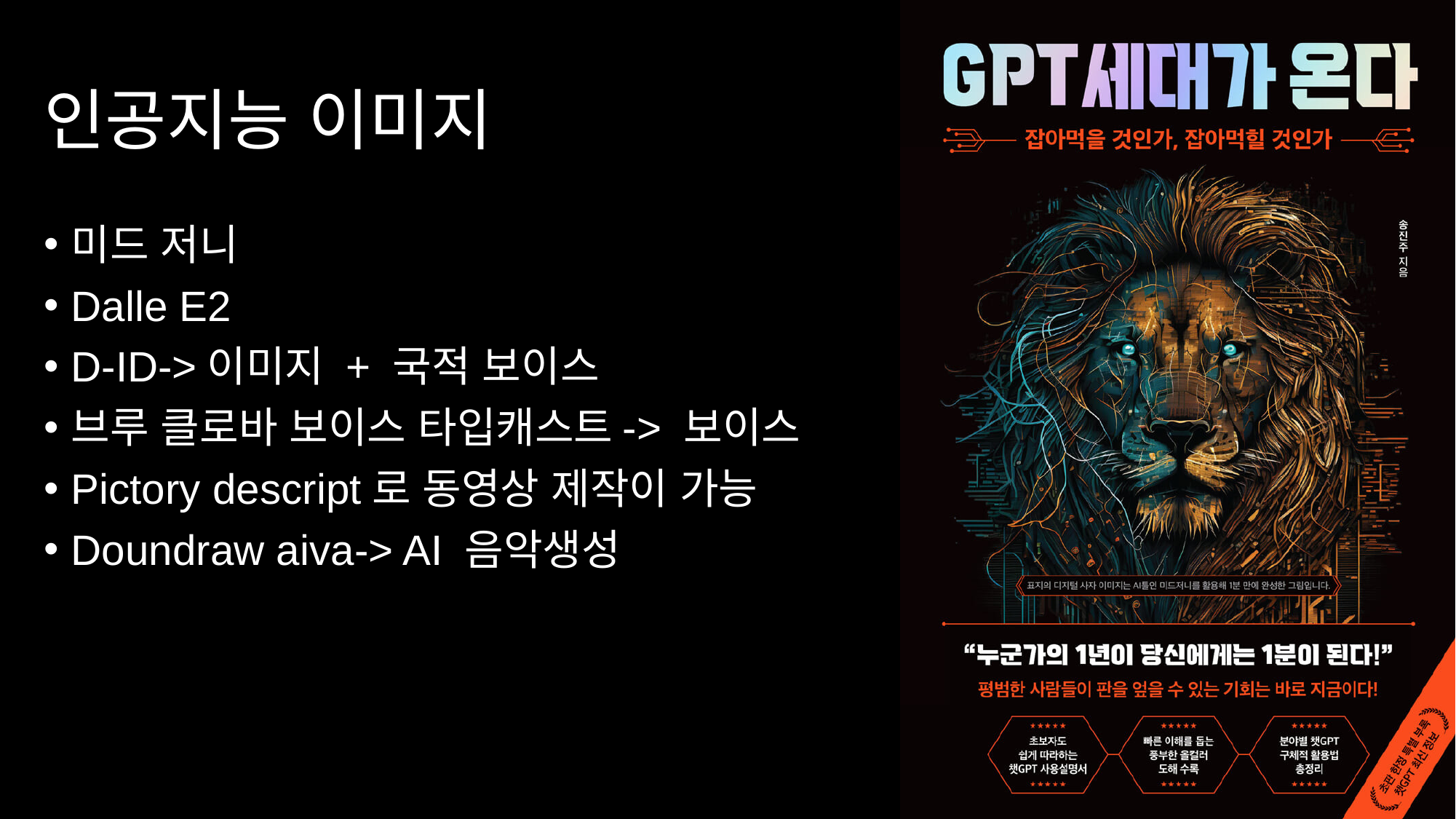

# 인공지능 이미지
미드 저니
Dalle E2
D-ID->이미지 + 국적 보이스
브루 클로바 보이스 타입캐스트-> 보이스
Pictory descript로 동영상 제작이 가능
Doundraw aiva-> AI 음악생성